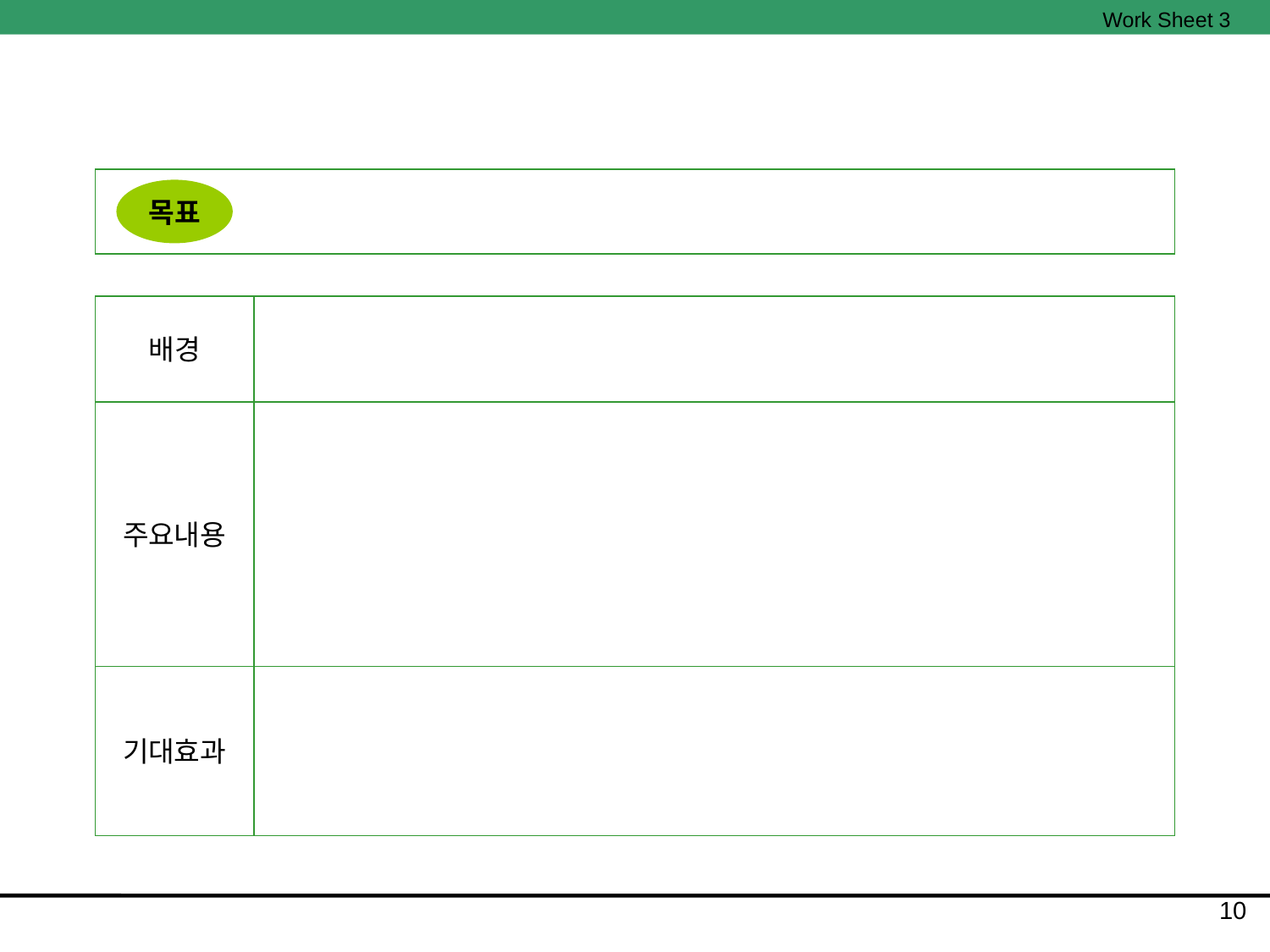

Work Sheet 3

목표
배경

주요내용

기대효과

10